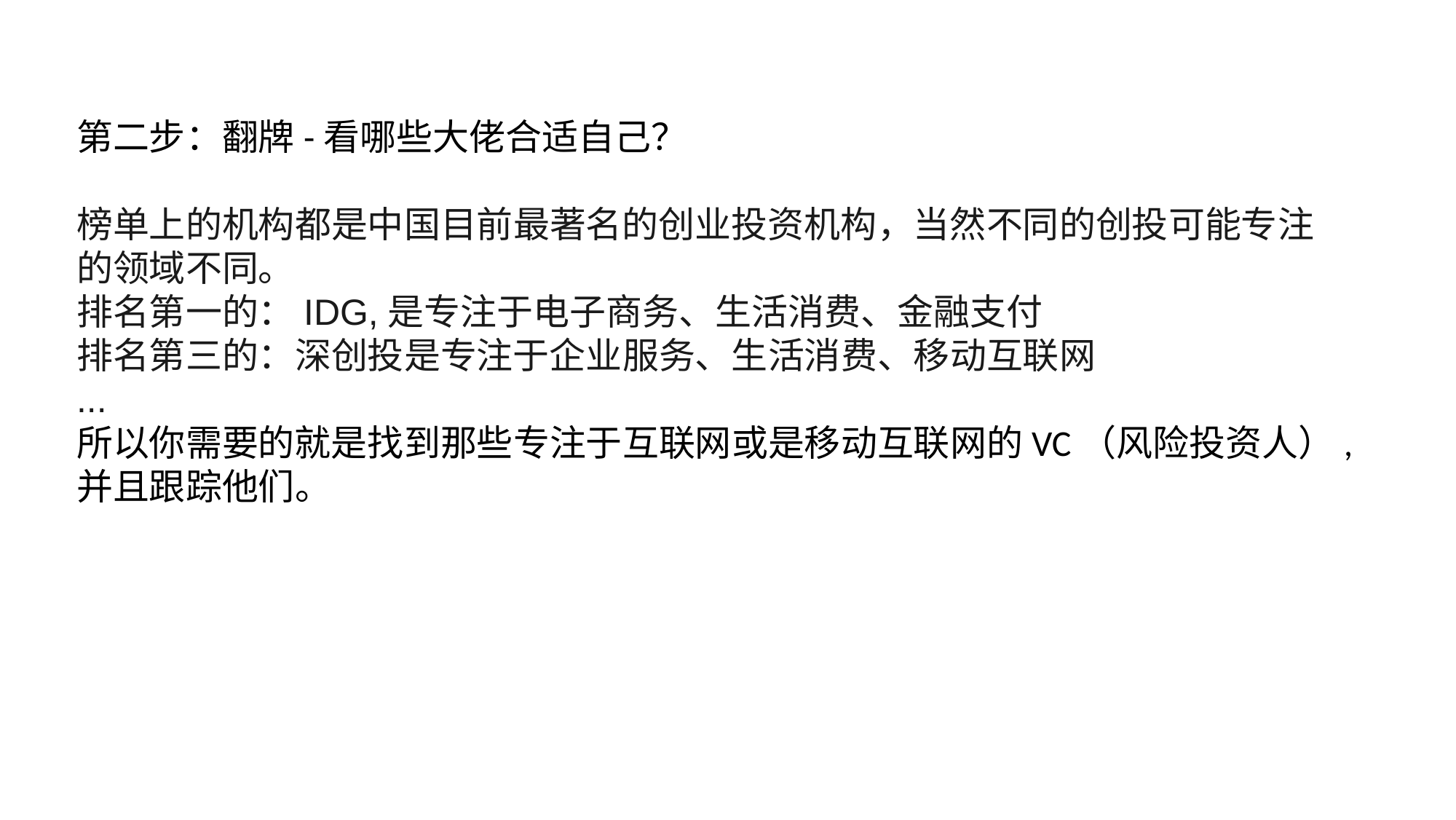

第二步：翻牌-看哪些大佬合适自己？

榜单上的机构都是中国目前最著名的创业投资机构，当然不同的创投可能专注的领域不同。
排名第一的：IDG,是专注于电子商务、生活消费、金融支付
排名第三的：深创投是专注于企业服务、生活消费、移动互联网
...
所以你需要的就是找到那些专注于互联网或是移动互联网的VC（风险投资人）,并且跟踪他们。